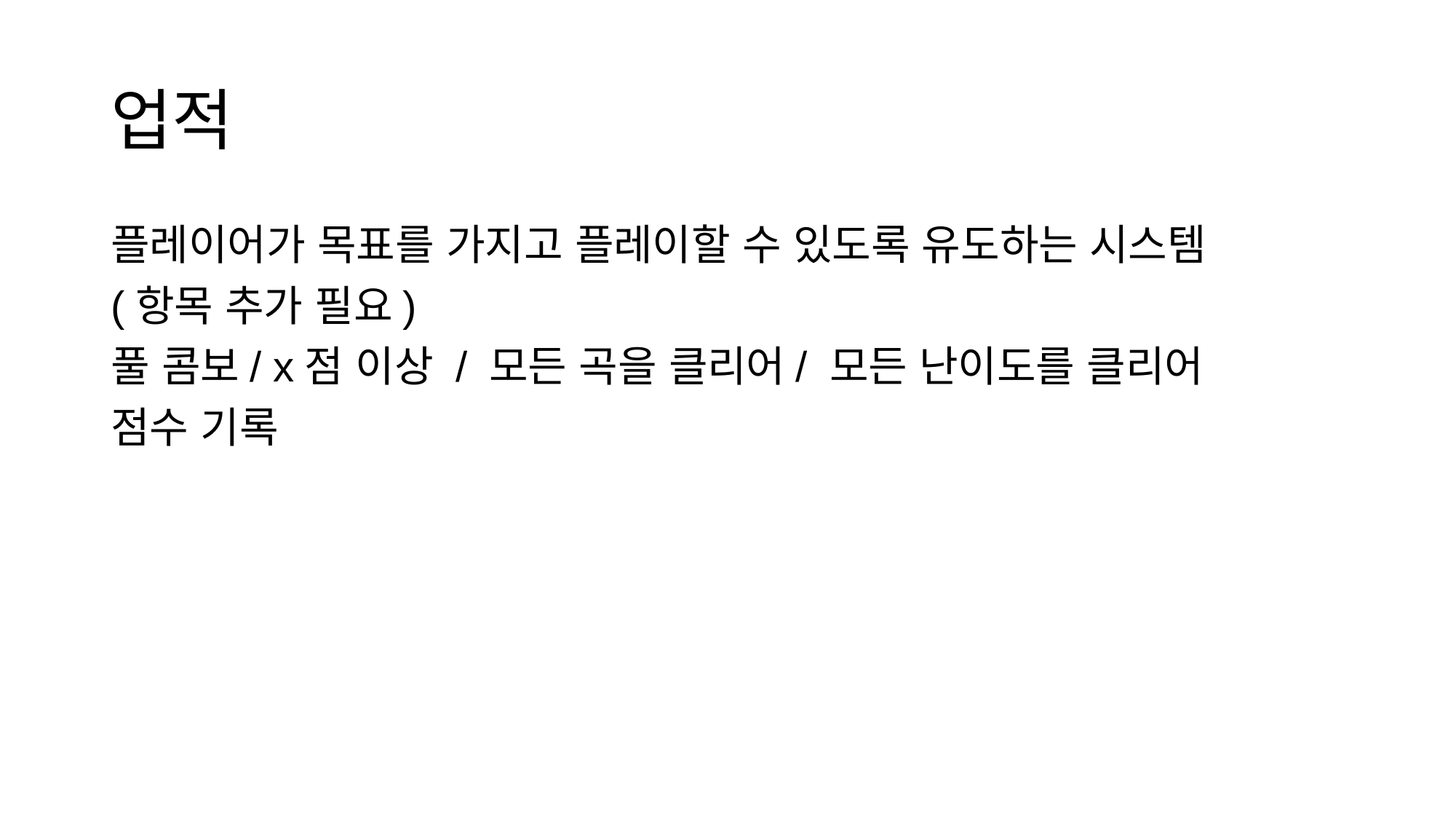

# 업적
플레이어가 목표를 가지고 플레이할 수 있도록 유도하는 시스템
(항목 추가 필요)
풀 콤보/ x점 이상 / 모든 곡을 클리어/ 모든 난이도를 클리어
점수 기록